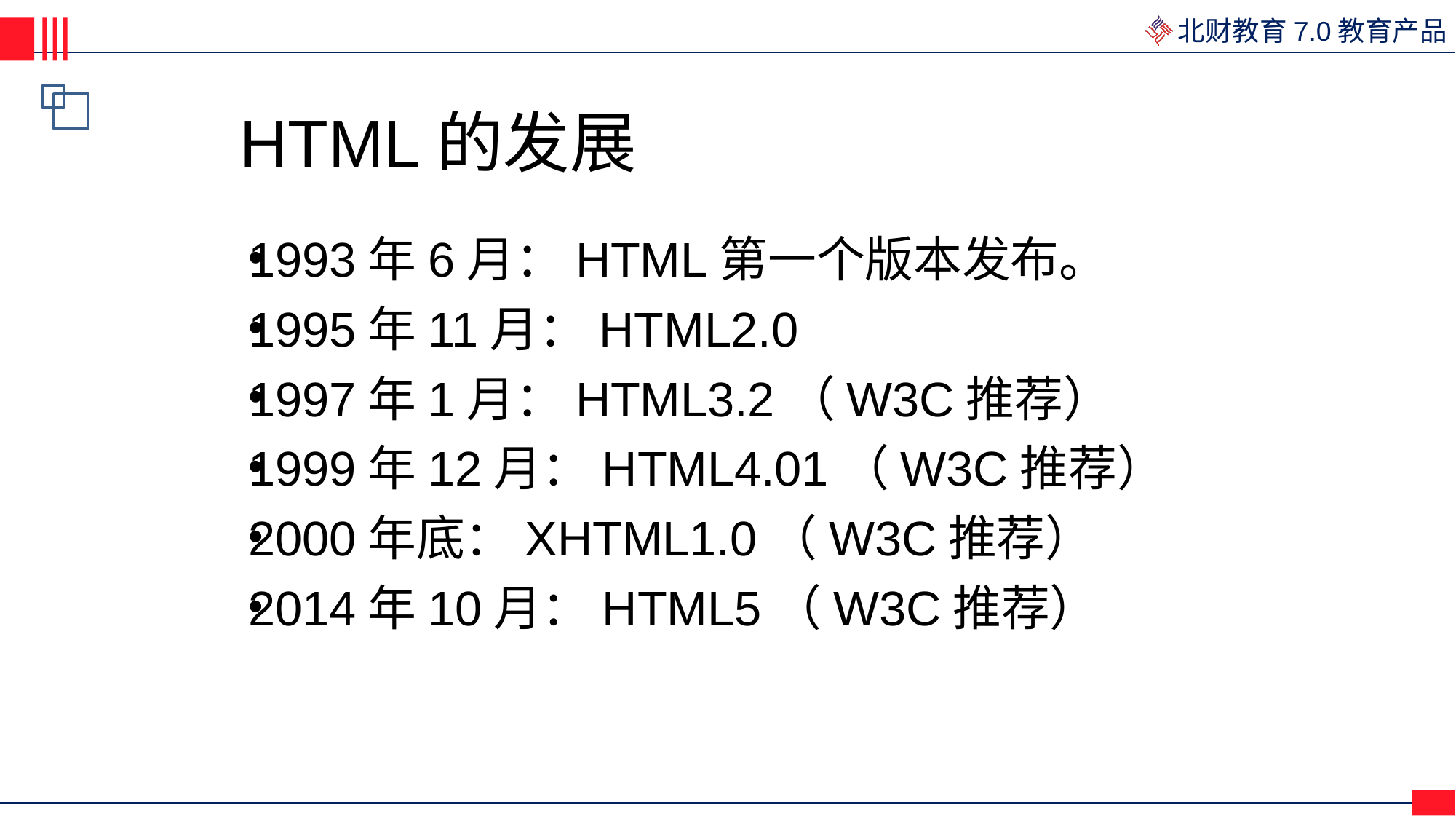

HTML的发展
1993年6月：HTML第一个版本发布。
1995年11月：HTML2.0
1997年1月：HTML3.2（W3C推荐）
1999年12月：HTML4.01（W3C推荐）
2000年底：XHTML1.0（W3C推荐）
2014年10月：HTML5（W3C推荐）
•

•

•

•

•

•